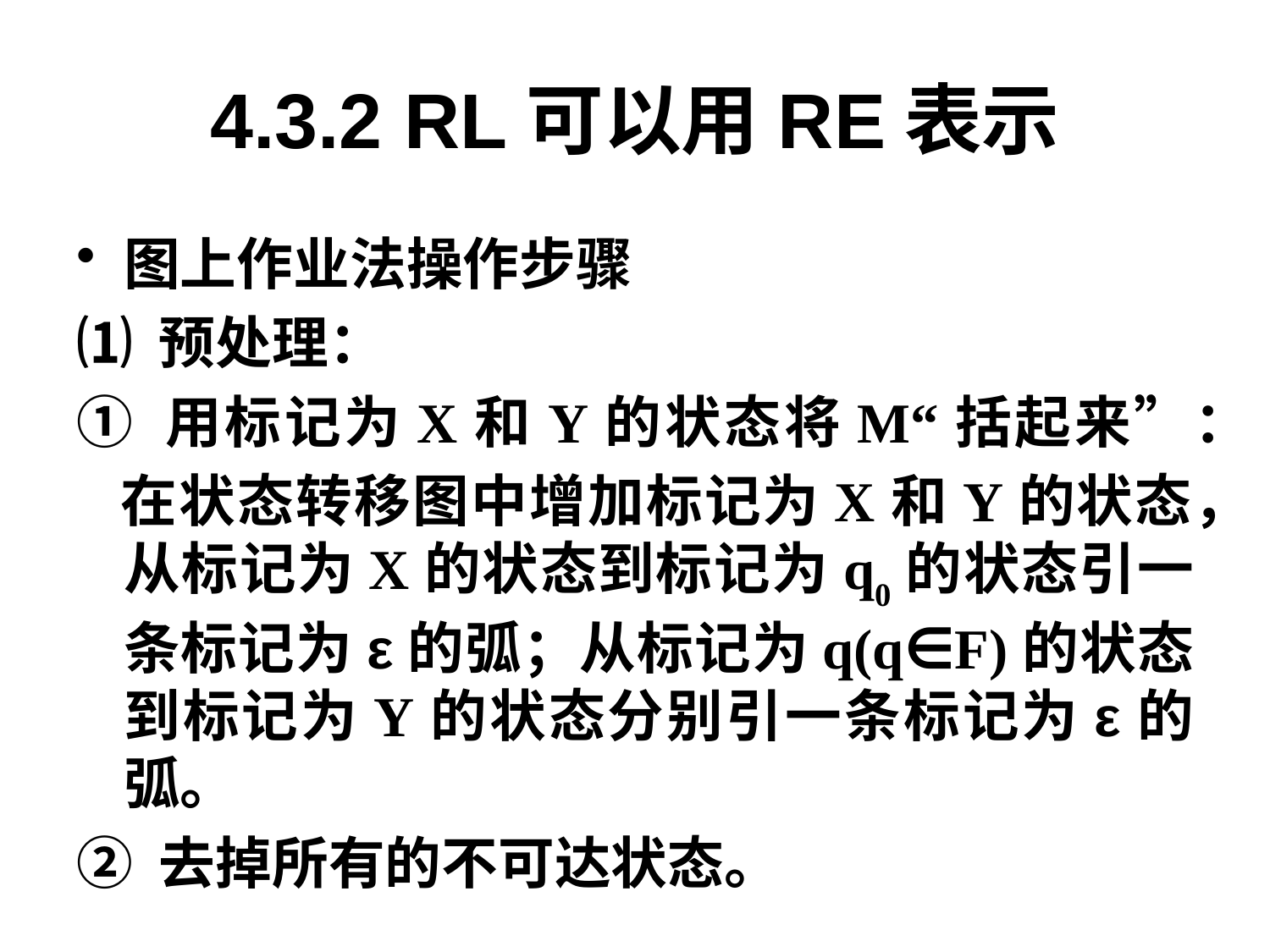

# 4.3.2 RL可以用RE表示
图上作业法操作步骤
⑴ 预处理：
① 用标记为X和Y的状态将M“括起来”：
  在状态转移图中增加标记为X和Y的状态，从标记为X的状态到标记为q0的状态引一条标记为ε的弧；从标记为q(q∈F)的状态到标记为Y的状态分别引一条标记为ε的弧。
② 去掉所有的不可达状态。

47